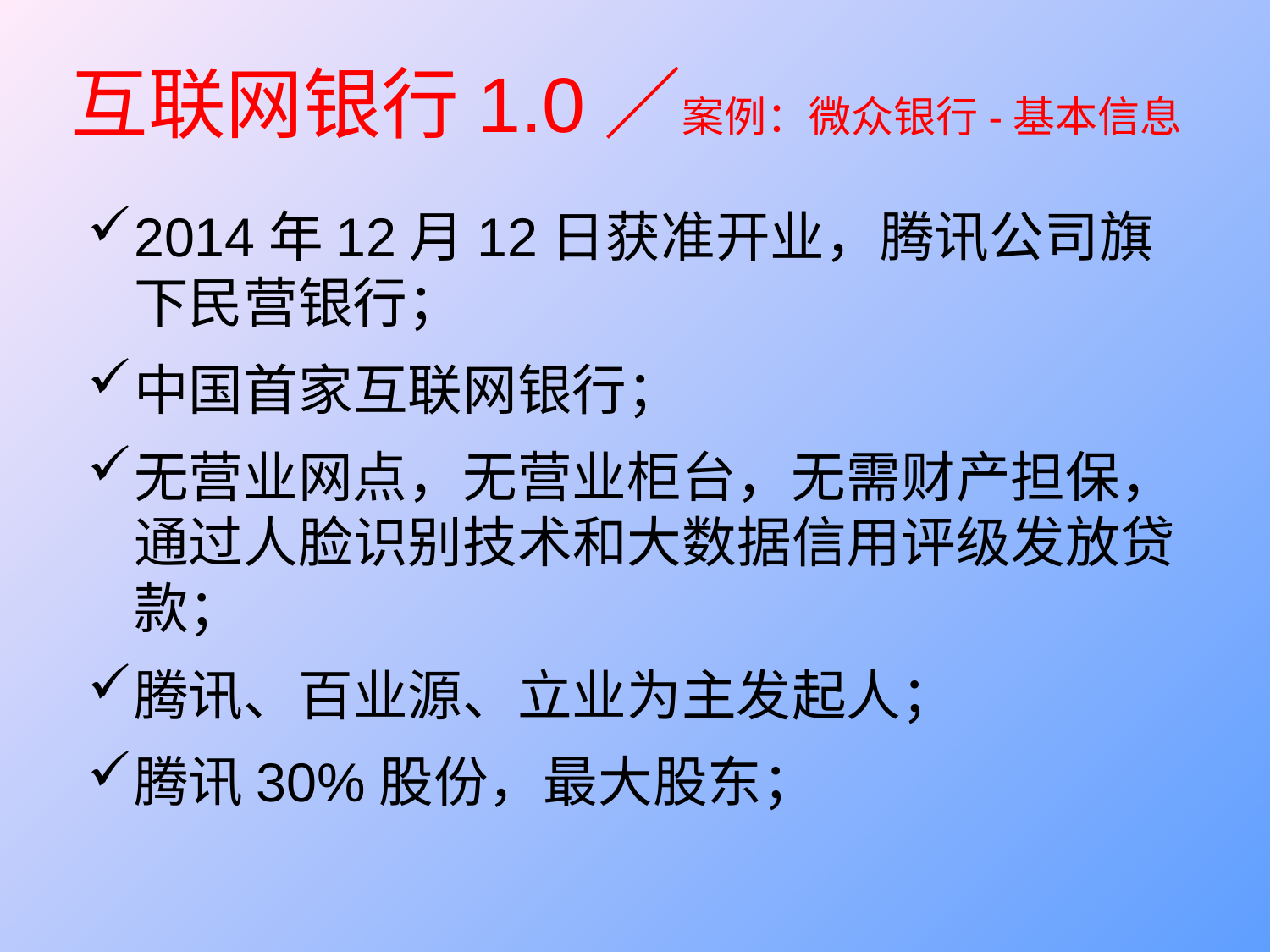

# 互联网银行1.0／案例：微众银行-基本信息
2014年12月12日获准开业，腾讯公司旗下民营银行；
中国首家互联网银行；
无营业网点，无营业柜台，无需财产担保，通过人脸识别技术和大数据信用评级发放贷款；
腾讯、百业源、立业为主发起人；
腾讯30%股份，最大股东；